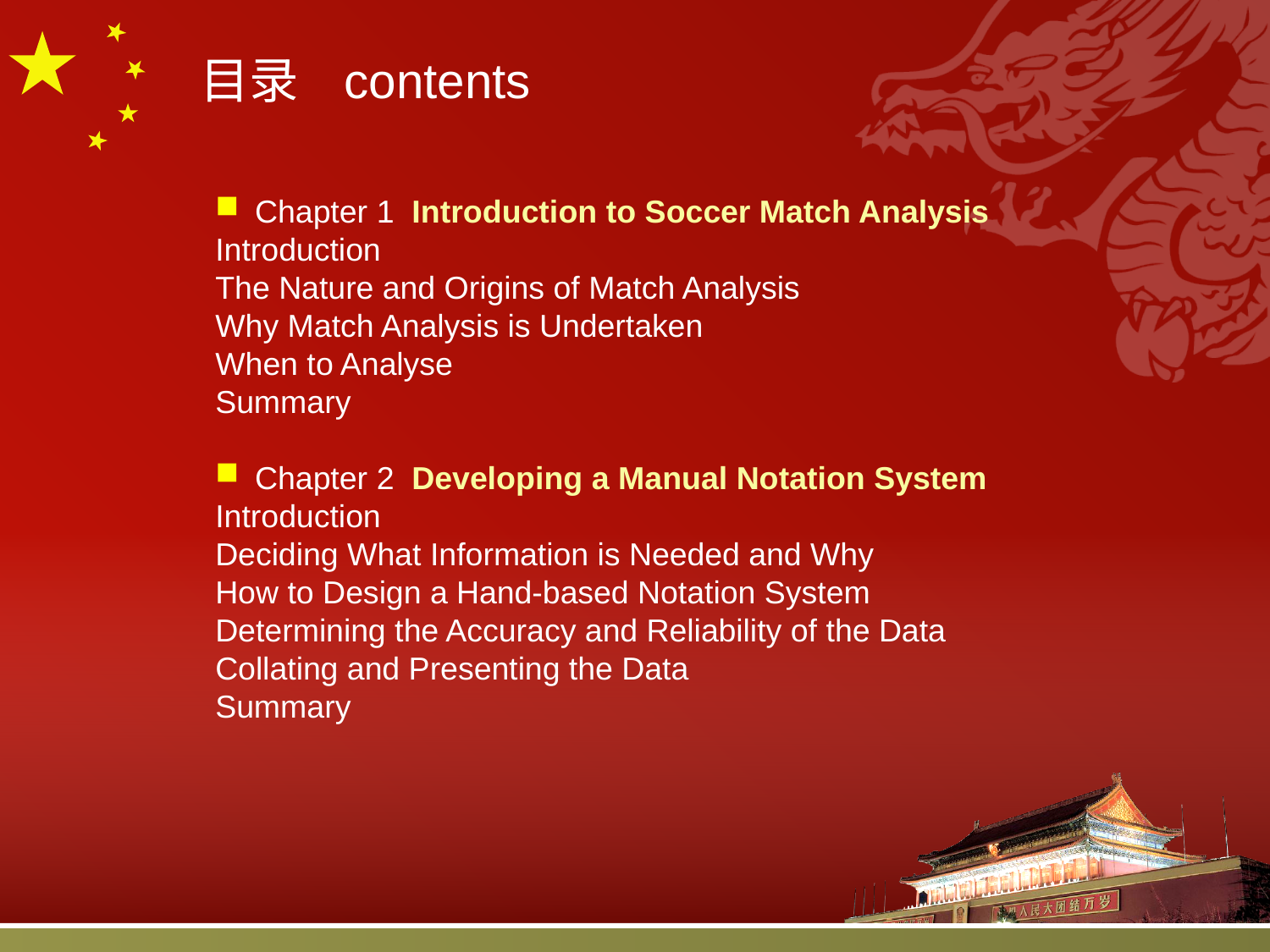

目录   contents
Chapter 1  Introduction to Soccer Match Analysis
Introduction
The Nature and Origins of Match Analysis
Why Match Analysis is Undertaken
When to Analyse
Summary

Chapter 2  Developing a Manual Notation System
Introduction
Deciding What Information is Needed and Why
How to Design a Hand-based Notation System
Determining the Accuracy and Reliability of the Data
Collating and Presenting the Data
Summary